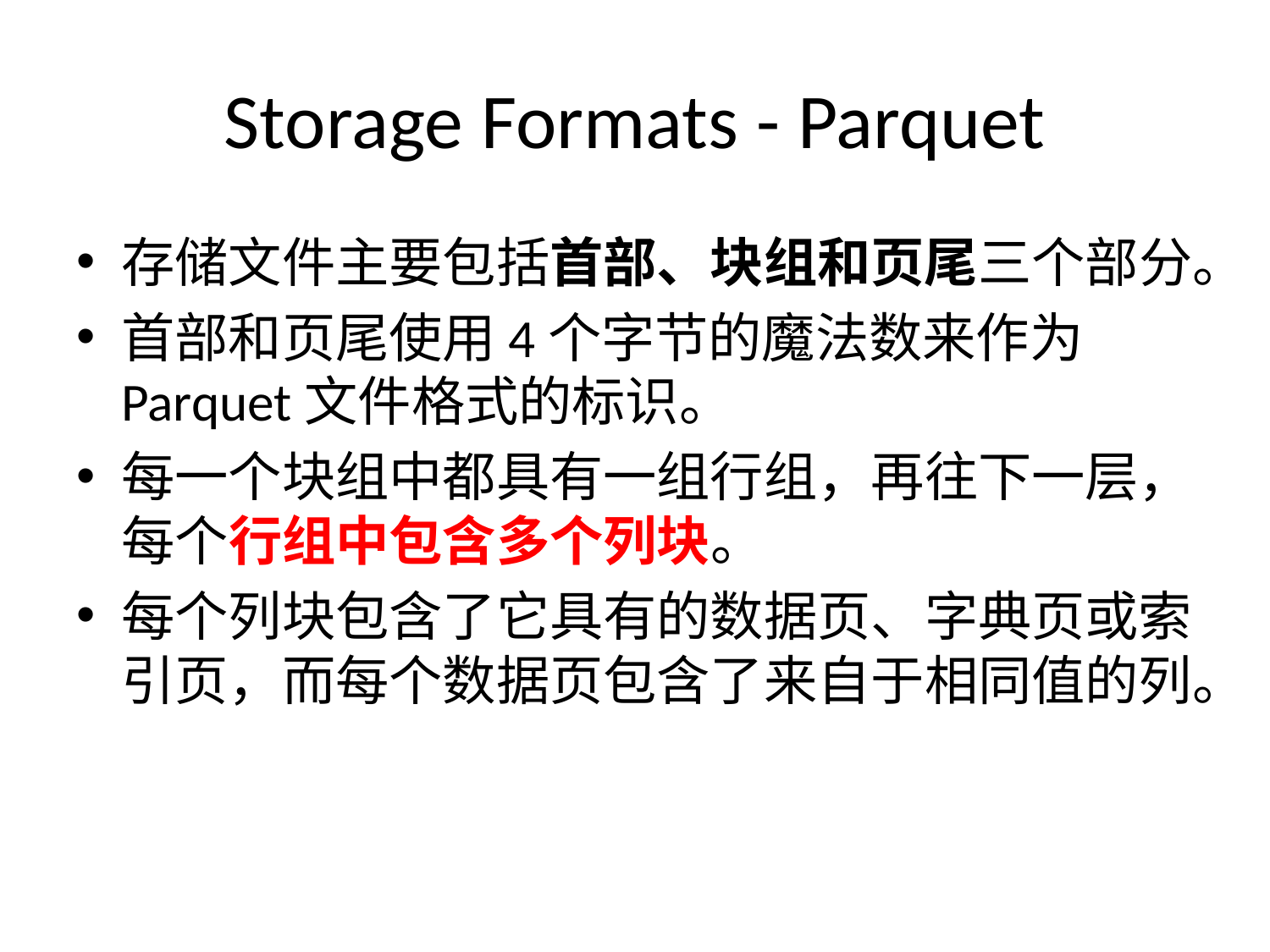

# Storage Formats - Parquet
存储文件主要包括首部、块组和页尾三个部分。
首部和页尾使用4个字节的魔法数来作为Parquet文件格式的标识。
每一个块组中都具有一组行组，再往下一层，每个行组中包含多个列块。
每个列块包含了它具有的数据页、字典页或索引页，而每个数据页包含了来自于相同值的列。